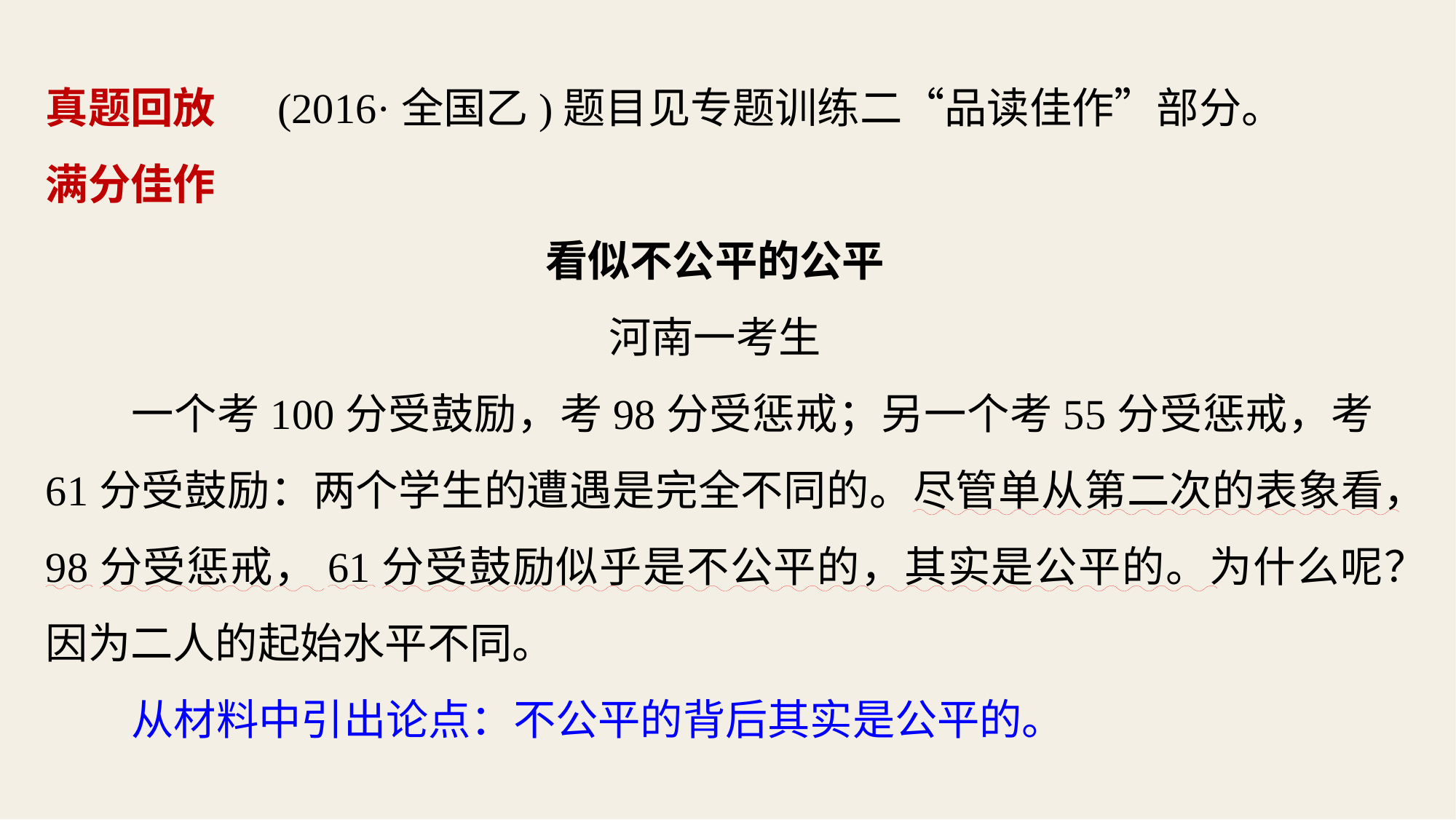

真题回放 　(2016·全国乙)题目见专题训练二“品读佳作”部分。
满分佳作
看似不公平的公平
河南一考生
一个考100分受鼓励，考98分受惩戒；另一个考55分受惩戒，考61分受鼓励：两个学生的遭遇是完全不同的。尽管单从第二次的表象看，98分受惩戒，61分受鼓励似乎是不公平的，其实是公平的。为什么呢？因为二人的起始水平不同。
从材料中引出论点：不公平的背后其实是公平的。